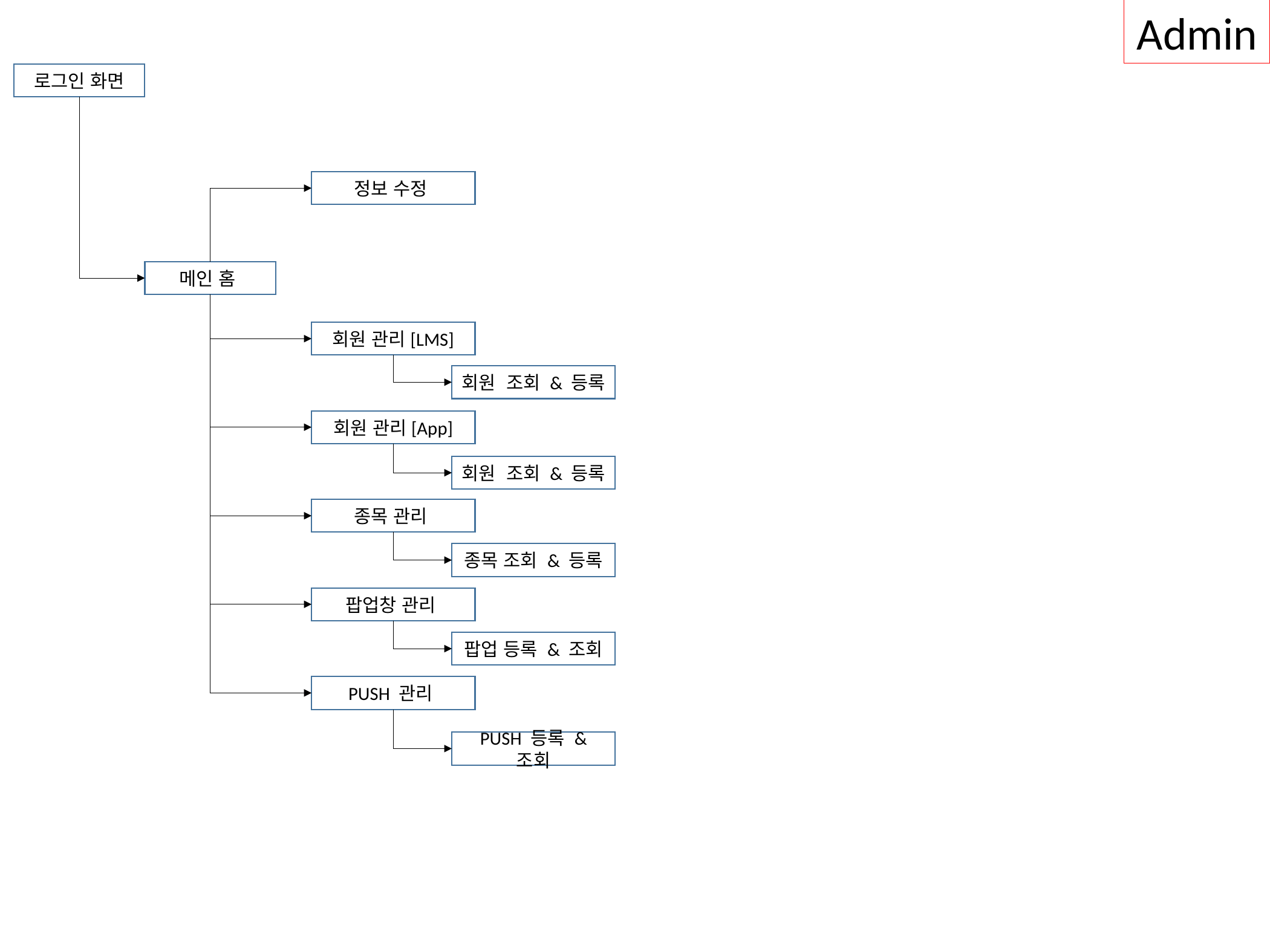

Admin
로그인 화면
정보 수정
메인 홈
회원 관리[LMS]
회원  조회 & 등록
회원 관리[App]
회원  조회 & 등록
종목 관리
종목 조회 & 등록
팝업창 관리
팝업 등록 & 조회
PUSH 관리
PUSH 등록 & 조회